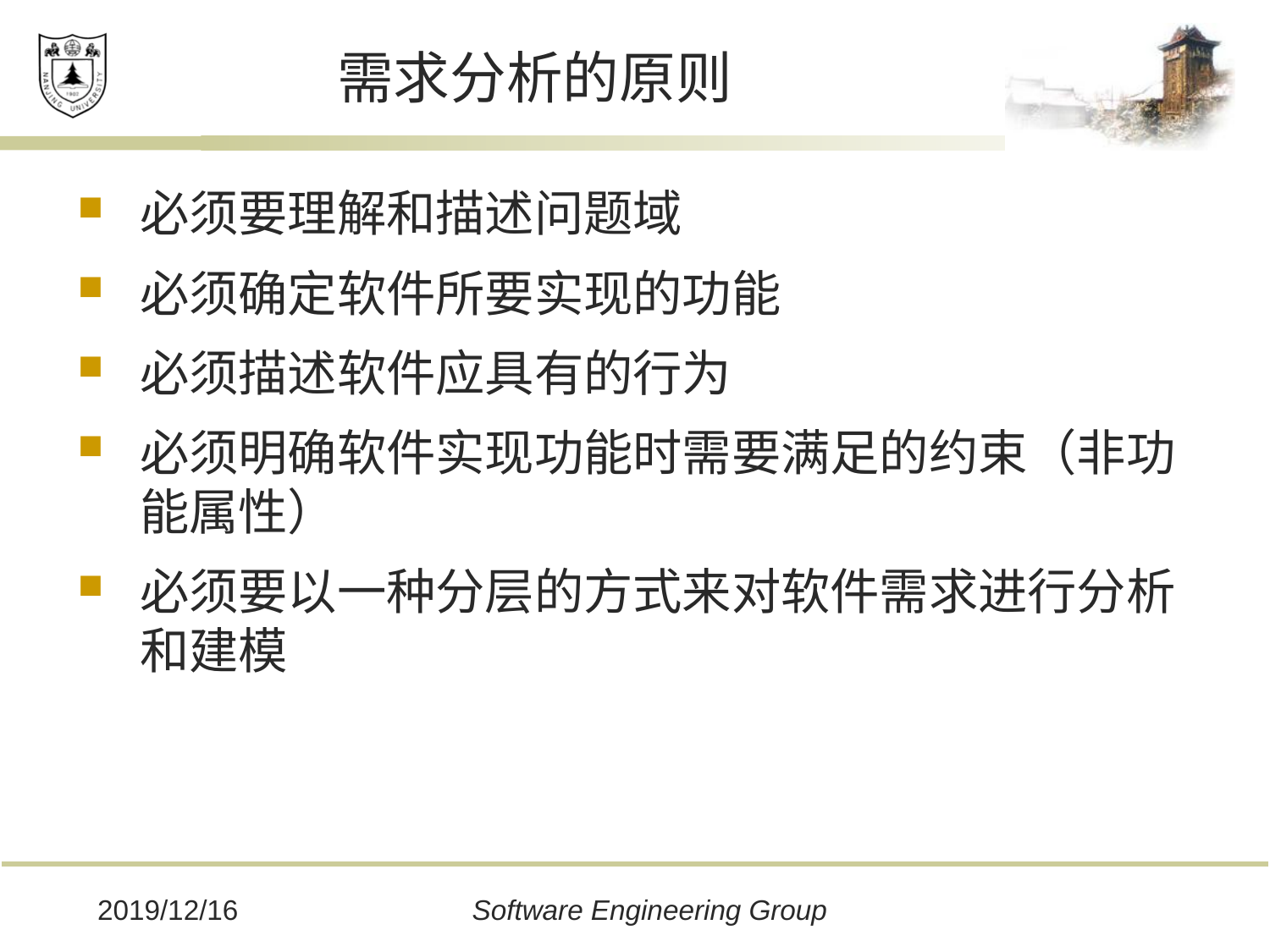

# 需求分析的原则
必须要理解和描述问题域
必须确定软件所要实现的功能
必须描述软件应具有的行为
必须明确软件实现功能时需要满足的约束（非功能属性）
必须要以一种分层的方式来对软件需求进行分析和建模

2019/12/16
Software Engineering Group